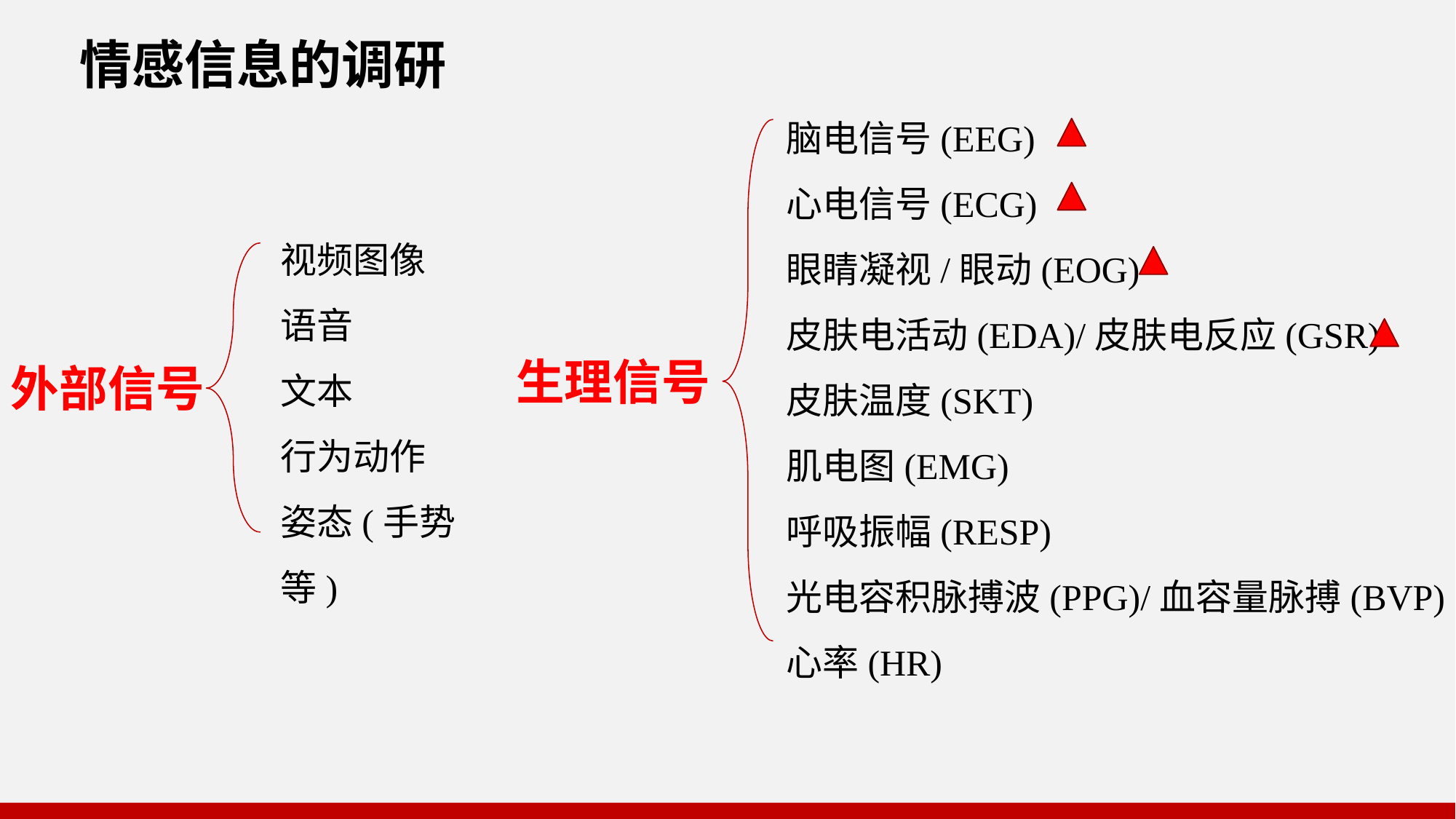

情感信息的调研
脑电信号(EEG)
心电信号(ECG)
眼睛凝视/眼动(EOG)
皮肤电活动(EDA)/皮肤电反应(GSR)
皮肤温度(SKT)
肌电图(EMG)
呼吸振幅(RESP)
光电容积脉搏波(PPG)/血容量脉搏(BVP)
心率(HR)

视频图像
语音
文本
行为动作
姿态(手势等)

生理信号
外部信号